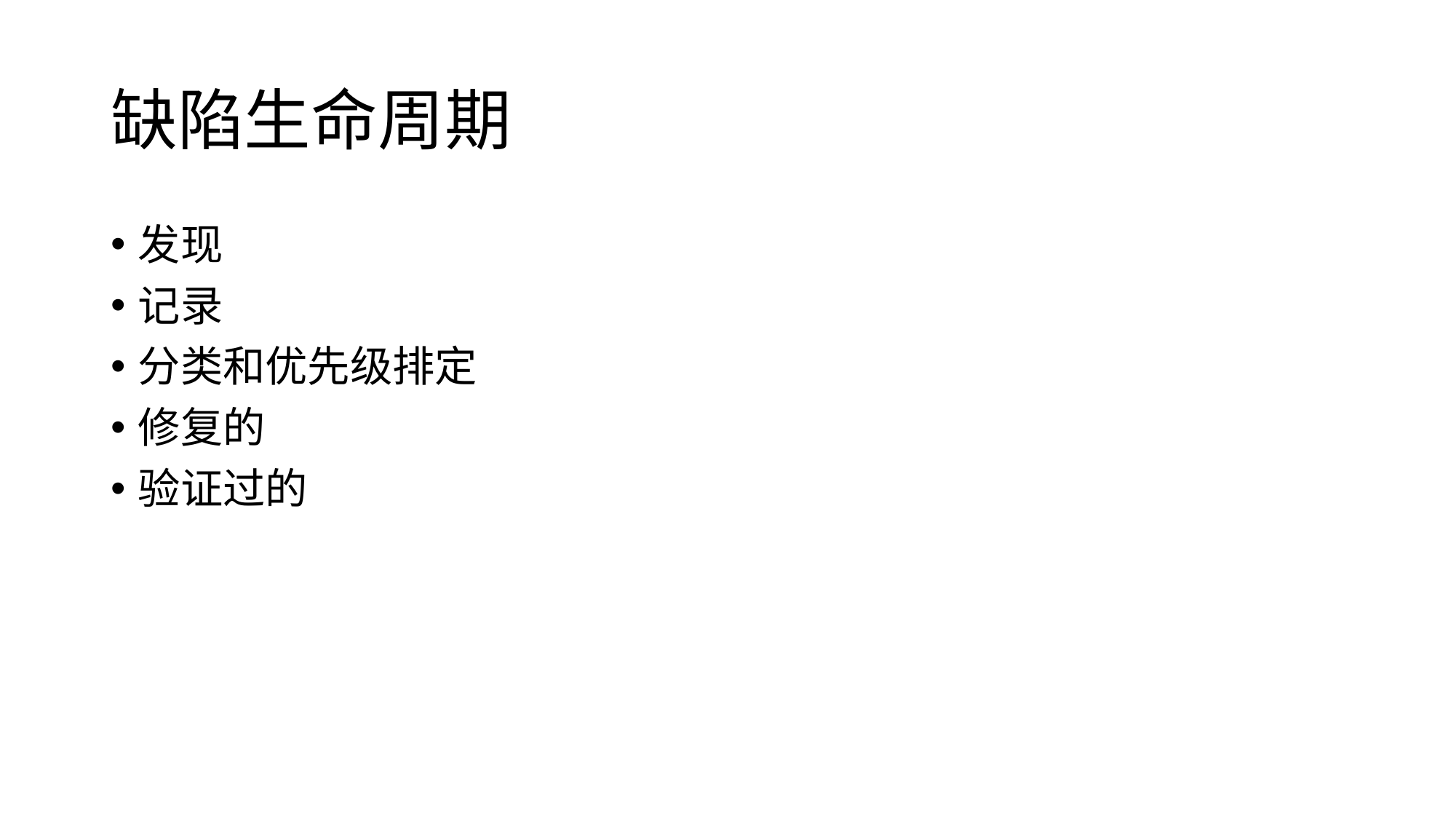

# 缺陷生命周期
发现
记录
分类和优先级排定
修复的
验证过的